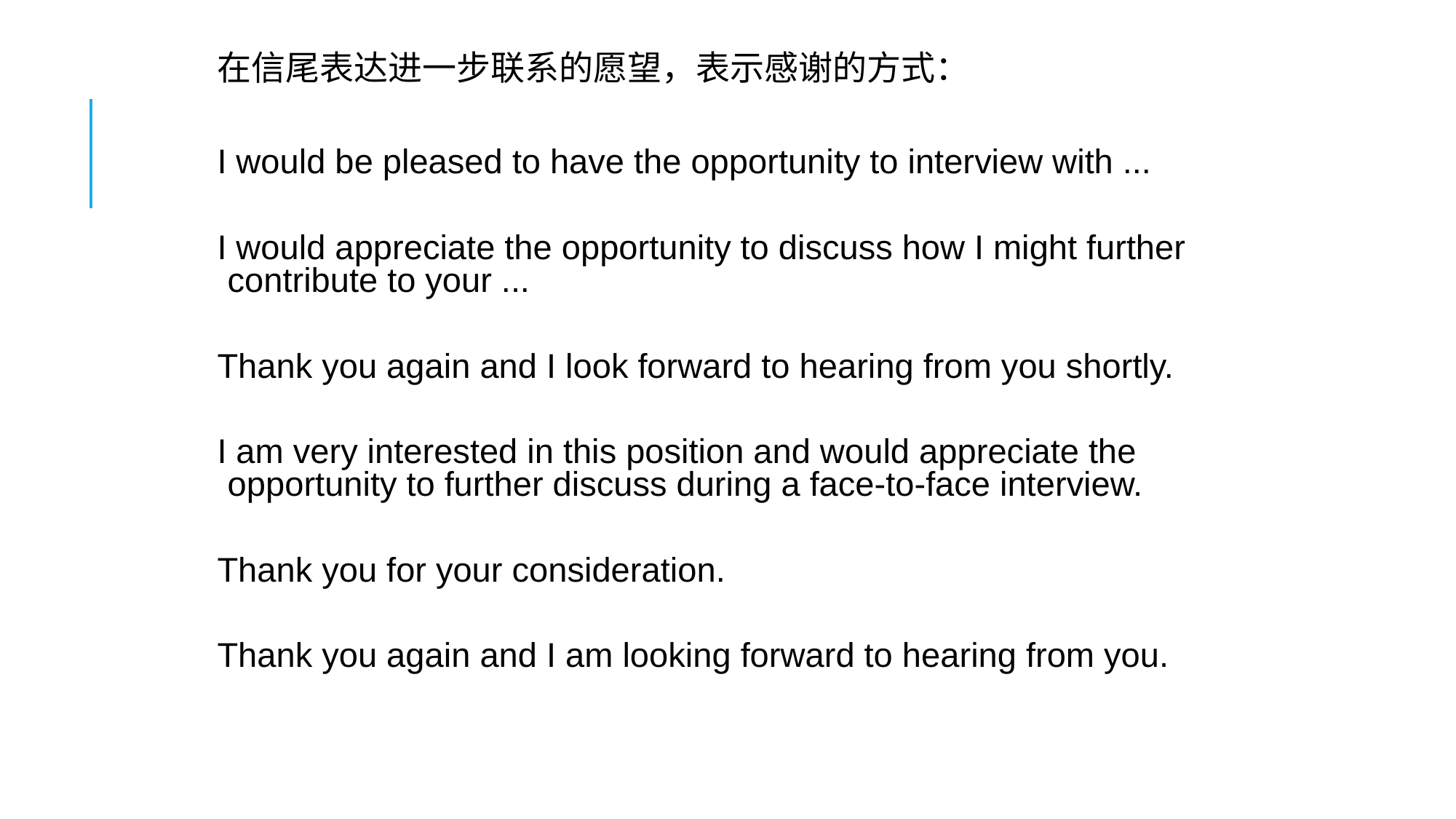

在信尾表达进一步联系的愿望，表示感谢的方式：
I would be pleased to have the opportunity to interview with ...
I would appreciate the opportunity to discuss how I might further contribute to your ...
Thank you again and I look forward to hearing from you shortly.
I am very interested in this position and would appreciate the opportunity to further discuss during a face-to-face interview.
Thank you for your consideration.
Thank you again and I am looking forward to hearing from you.